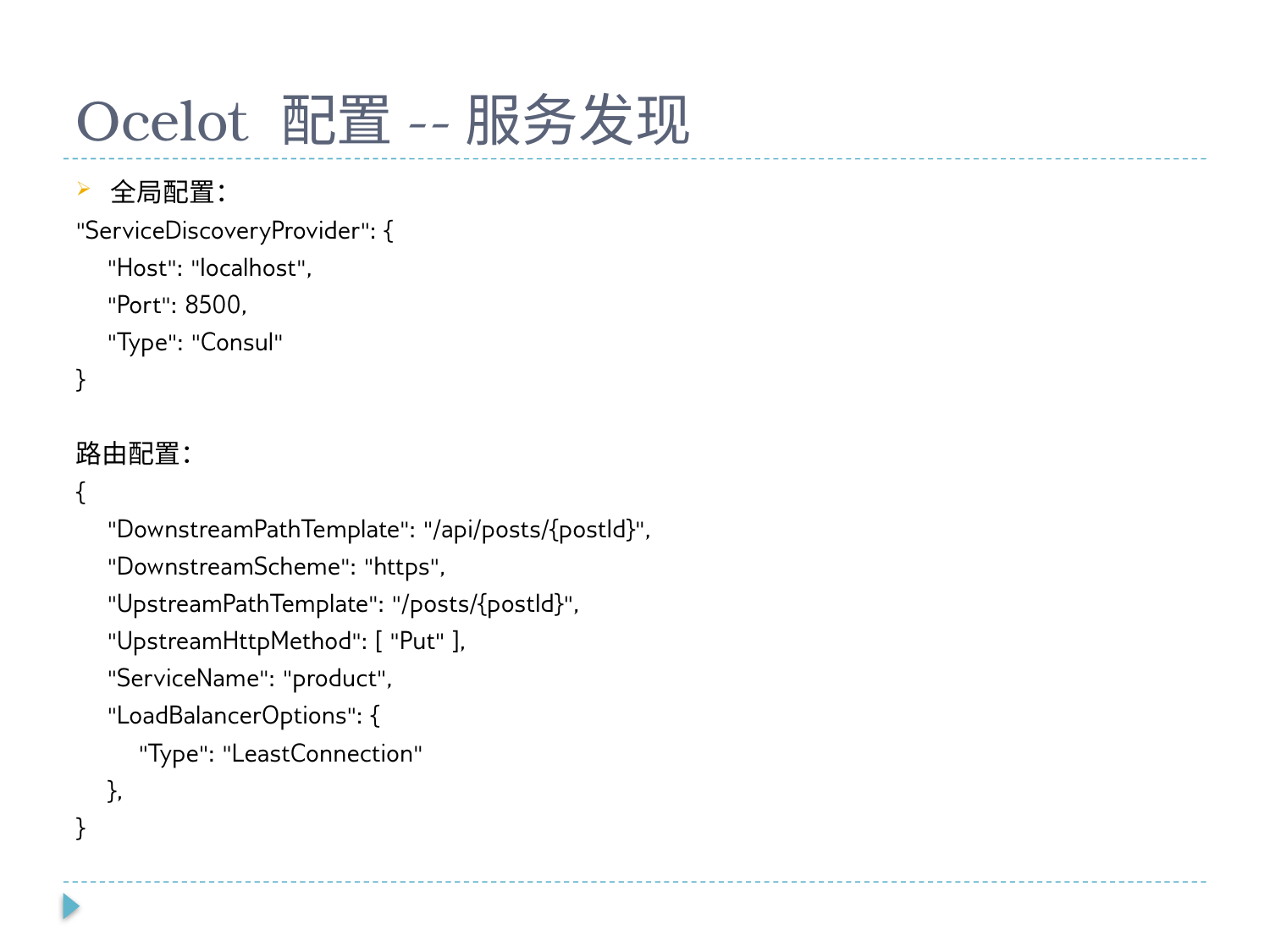

# Ocelot 配置--服务发现
全局配置：
"ServiceDiscoveryProvider": {
    "Host": "localhost",
    "Port": 8500,
    "Type": "Consul"
}

路由配置：
{
    "DownstreamPathTemplate": "/api/posts/{postId}",
    "DownstreamScheme": "https",
    "UpstreamPathTemplate": "/posts/{postId}",
    "UpstreamHttpMethod": [ "Put" ],
    "ServiceName": "product",
    "LoadBalancerOptions": {
        "Type": "LeastConnection"
    },
}